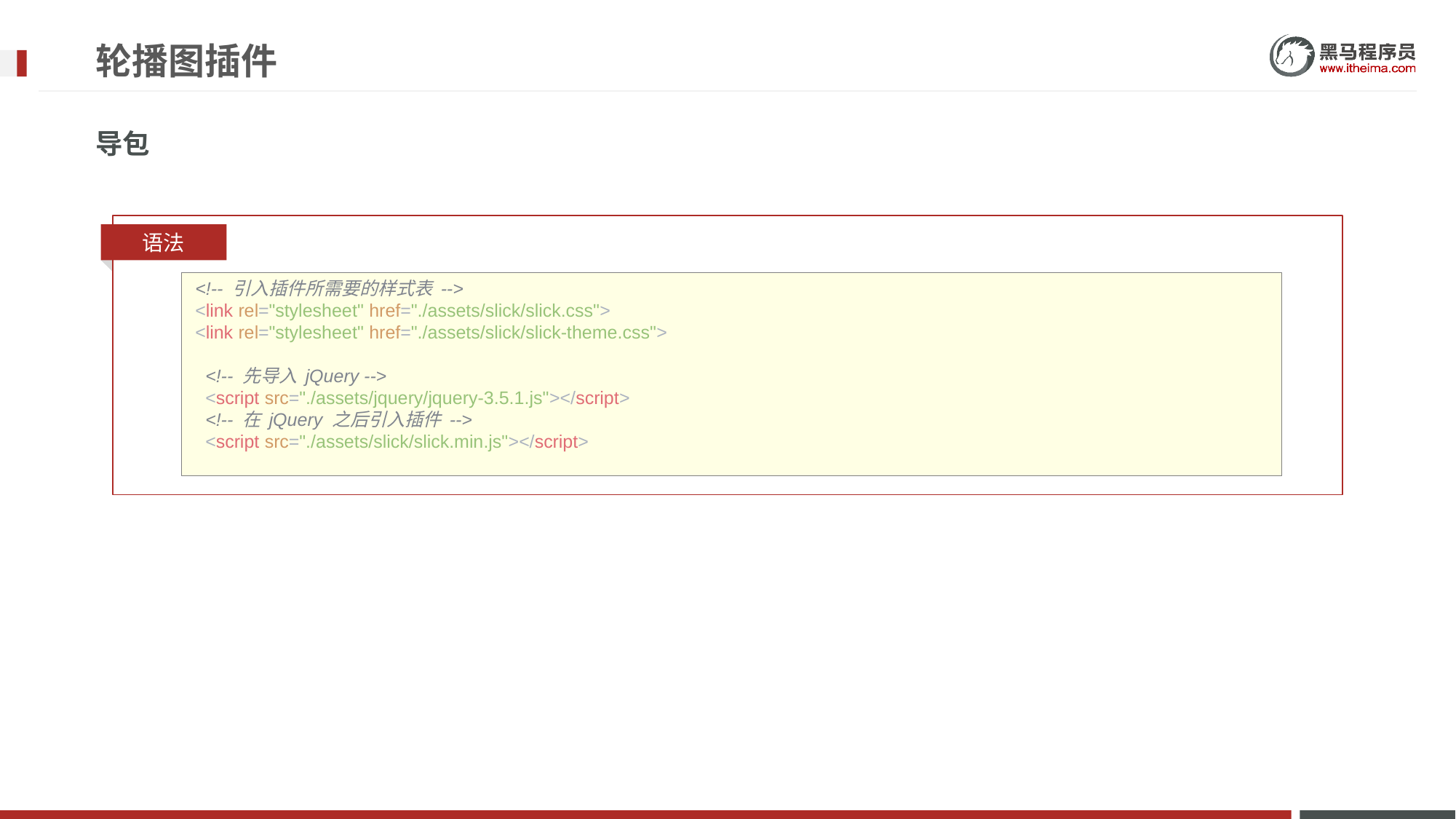

# 轮播图插件
导包

语法

  <!-- 引入插件所需要的样式表 -->
  <link rel="stylesheet" href="./assets/slick/slick.css">
  <link rel="stylesheet" href="./assets/slick/slick-theme.css">

    <!-- 先导入 jQuery -->
    <script src="./assets/jquery/jquery-3.5.1.js"></script>
    <!-- 在 jQuery 之后引入插件 -->
    <script src="./assets/slick/slick.min.js"></script>